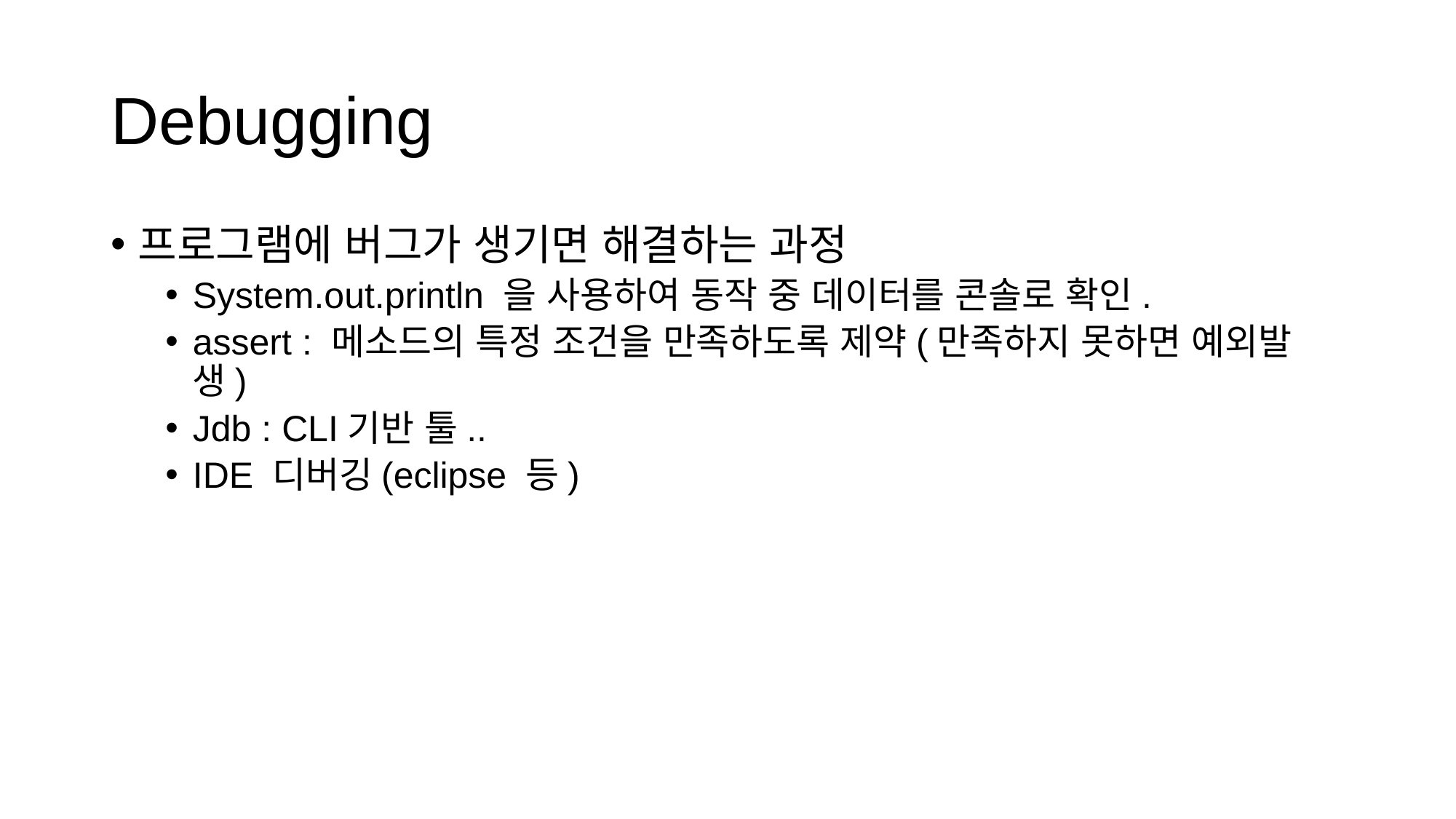

# Debugging
프로그램에 버그가 생기면 해결하는 과정
System.out.println 을 사용하여 동작 중 데이터를 콘솔로 확인.
assert : 메소드의 특정 조건을 만족하도록 제약(만족하지 못하면 예외발생)
Jdb : CLI기반 툴..
IDE 디버깅(eclipse 등)